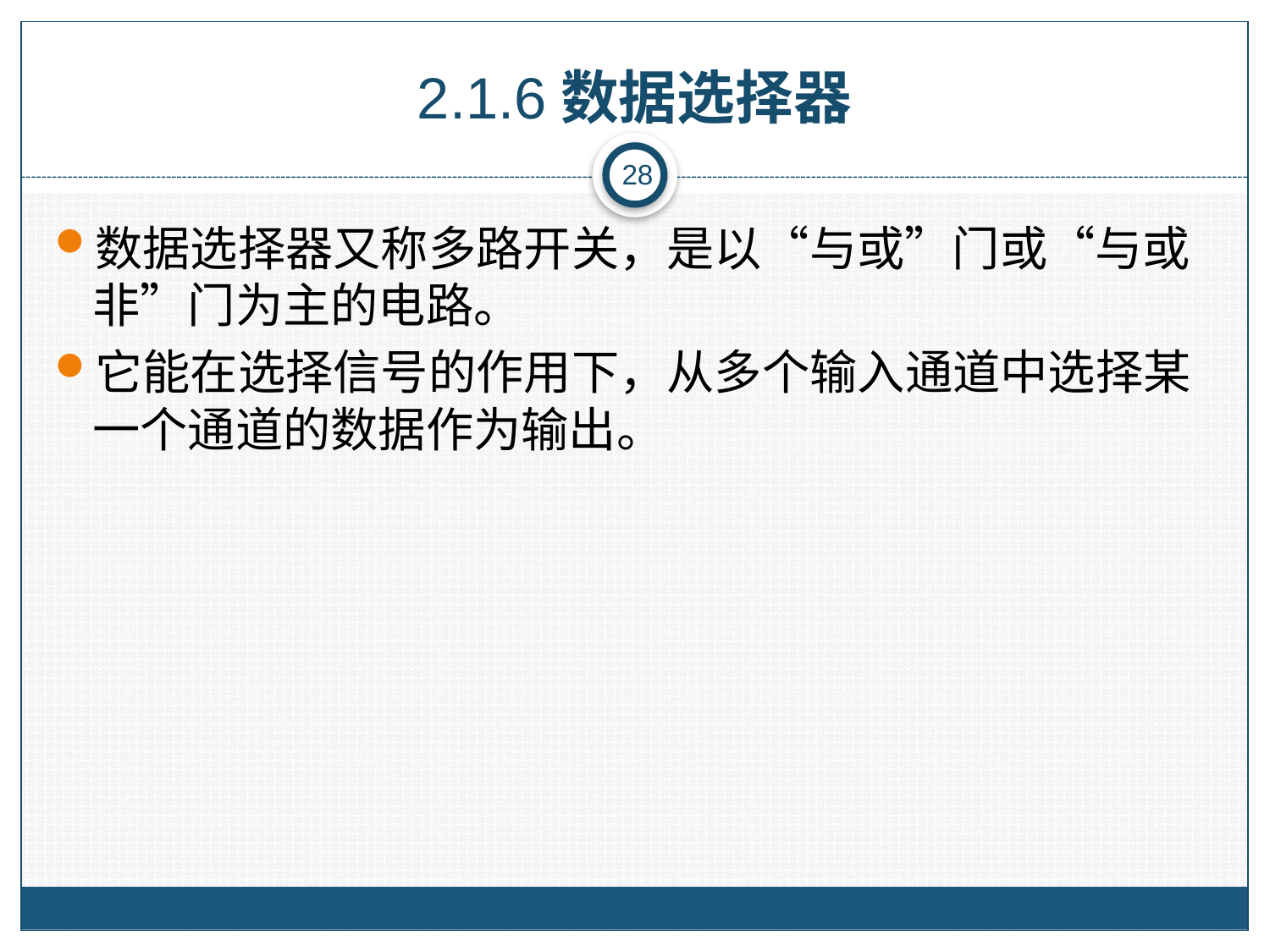

# 2.1.6数据选择器
28
数据选择器又称多路开关，是以“与或”门或“与或非”门为主的电路。
它能在选择信号的作用下，从多个输入通道中选择某一个通道的数据作为输出。